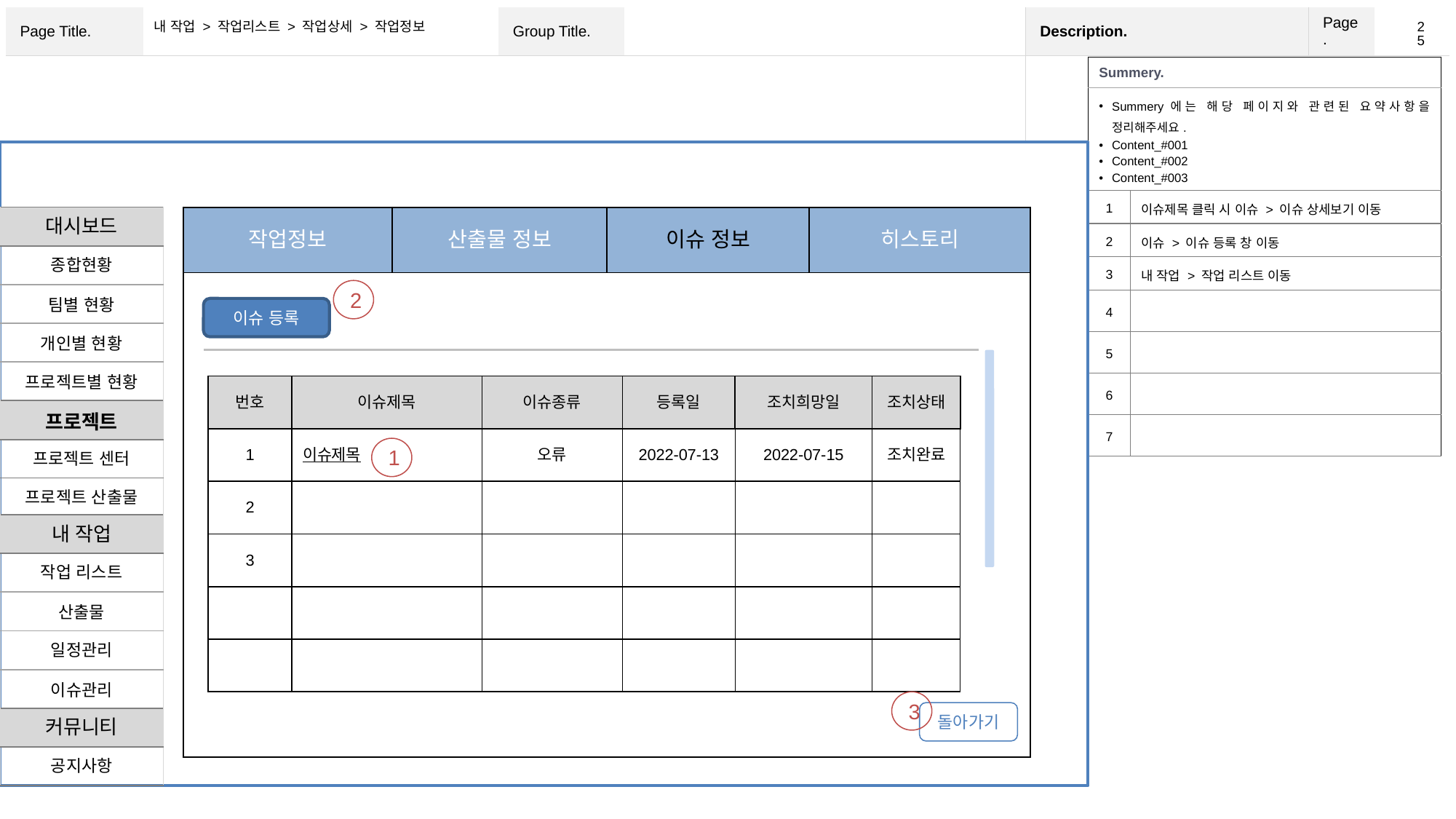

25
내 작업 > 작업리스트 > 작업상세 > 작업정보

| Summery. |  |
| --- | --- |
| Summery에는 해당 페이지와 관련된 요약사항을 정리해주세요. Content\_#001 Content\_#002 Content\_#003 |  |
| 1 | 이슈제목 클릭 시 이슈 > 이슈 상세보기 이동 |
| 2 | 이슈 > 이슈 등록 창 이동 |
| 3 | 내 작업 > 작업 리스트 이동 |
| 4 |  |
| 5 |  |
| 6 |  |
| 7 |  |

| 대시보드 |
| --- |
| 종합현황 |
| 팀별 현황 |
| 개인별 현황 |
| 프로젝트별 현황 |
| 작업정보 | 산출물 정보 | 이슈 정보 | 히스토리 |
| --- | --- | --- | --- |
|  |  |  |  |
2
이슈 등록

| 번호 | 이슈제목 | 이슈종류 | 등록일 | 조치희망일 | 조치상태 |
| --- | --- | --- | --- | --- | --- |
| 1 | 이슈제목 | 오류 | 2022-07-13 | 2022-07-15 | 조치완료 |
| 2 |  |  |  |  |  |
| 3 |  |  |  |  |  |
|  |  |  |  |  |  |
|  |  |  |  |  |  |
| 프로젝트 |
| --- |
| 프로젝트 센터 |
| 프로젝트 산출물 |
1
| 내 작업 |
| --- |
| 작업 리스트 |
| 산출물 |
| 일정관리 |
| 이슈관리 |
3
돌아가기
| 커뮤니티 |
| --- |
| 공지사항 |